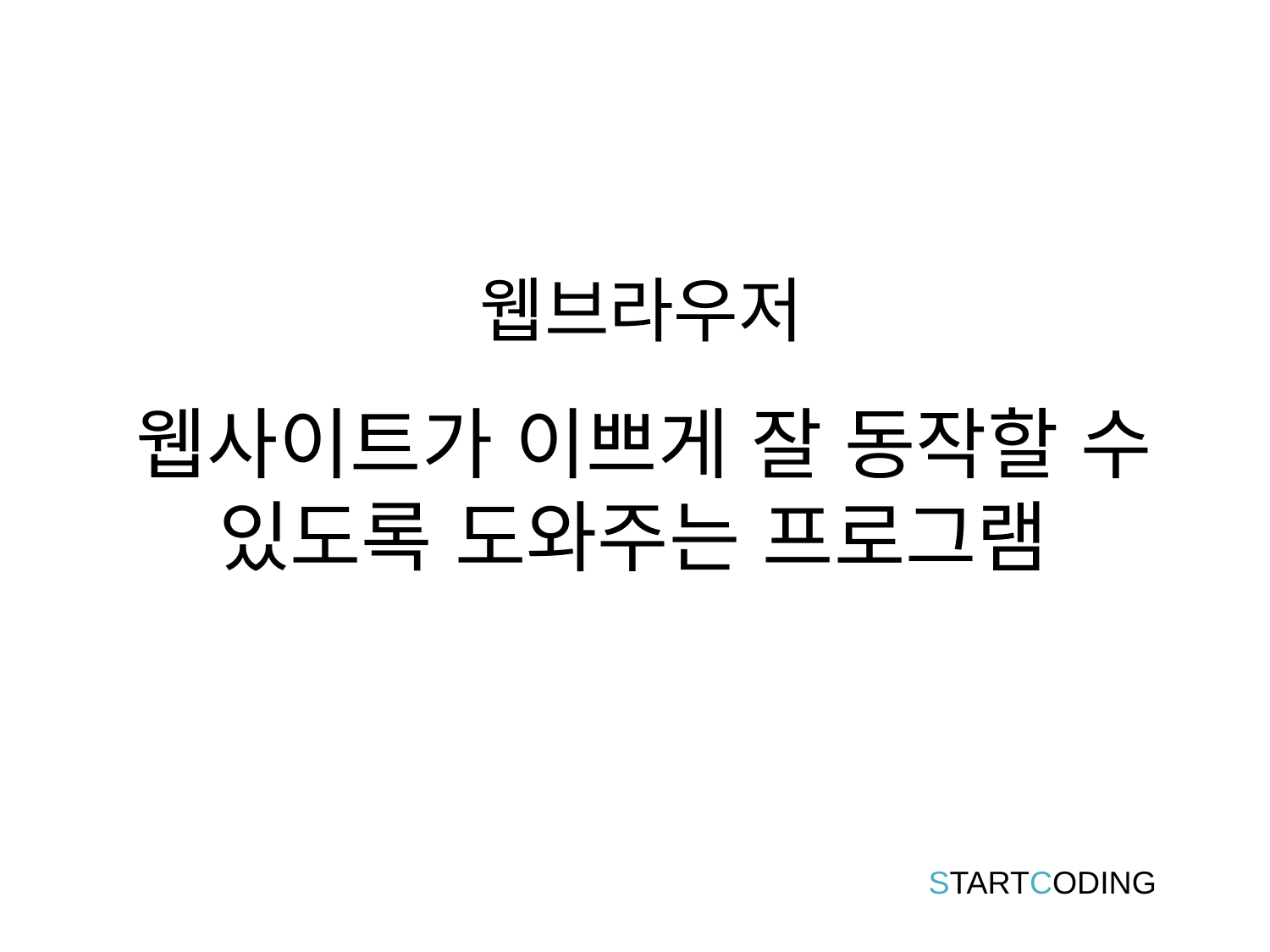

웹브라우저
# 웹사이트가 이쁘게 잘 동작할 수 있도록 도와주는 프로그램
STARTCODING